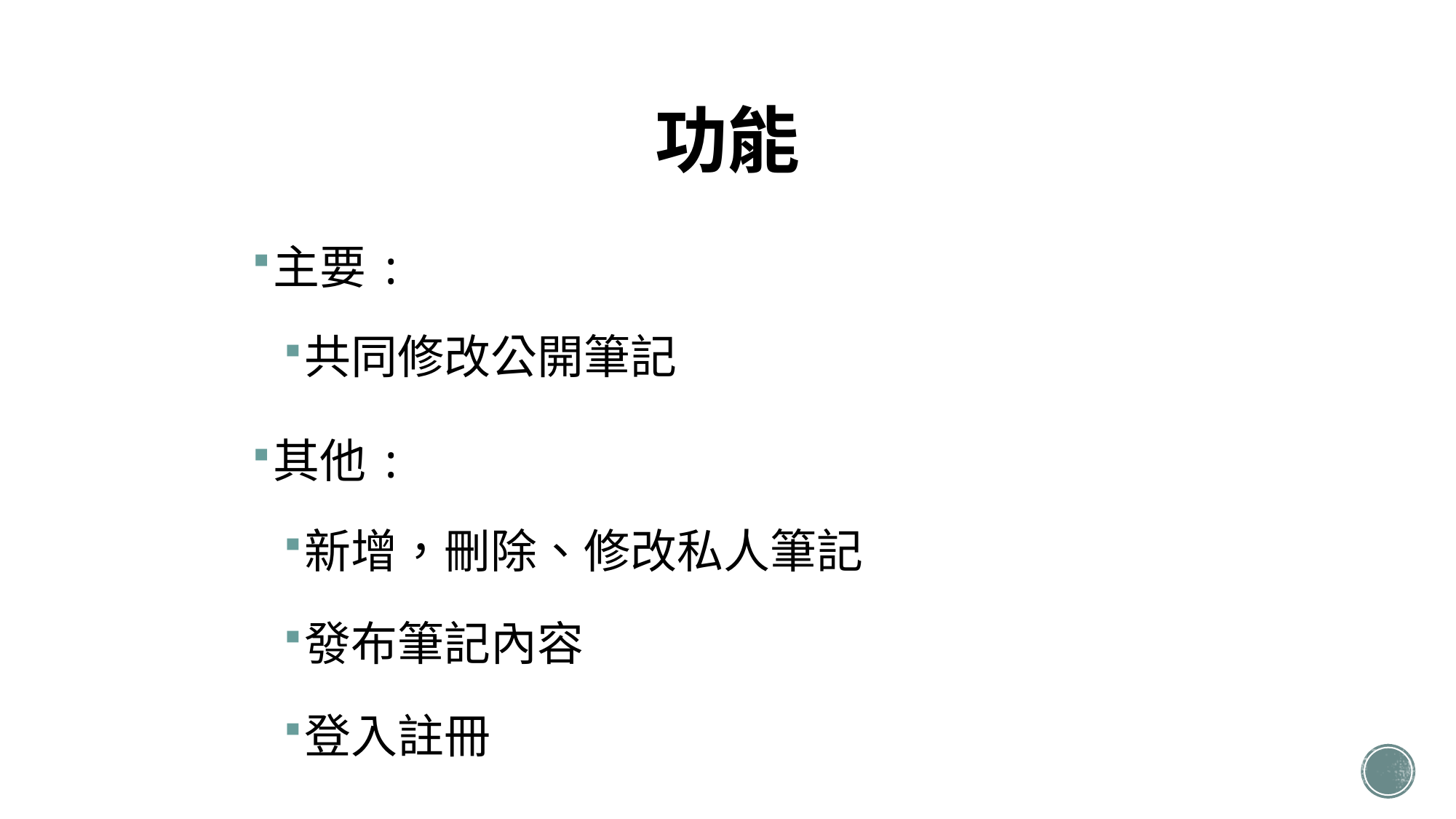

# 功能
主要:
共同修改公開筆記
其他:
新增，刪除、修改私人筆記
發布筆記內容
登入註冊